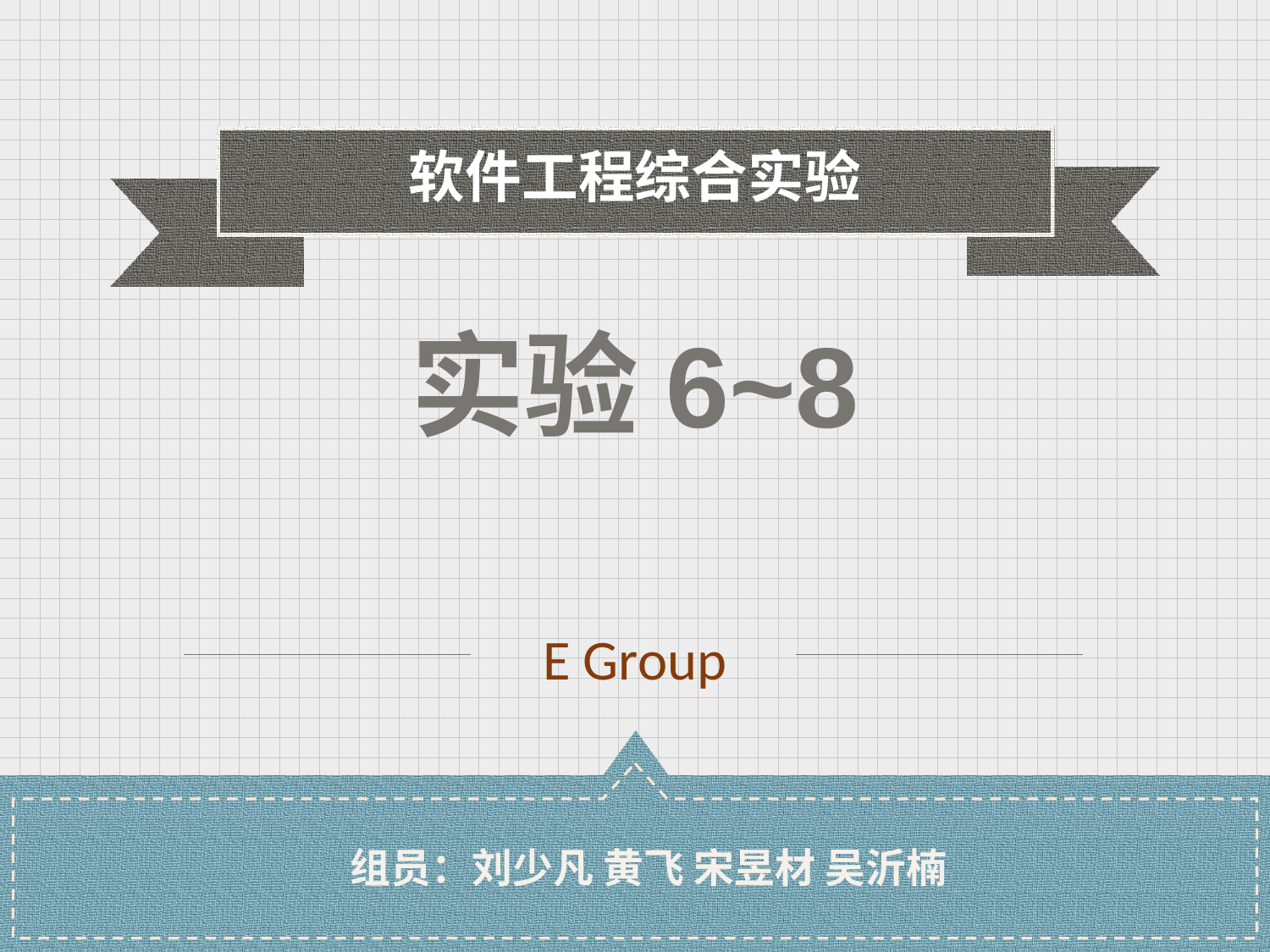

软件工程综合实验
实验6~8
E Group
  组员：刘少凡 黄飞 宋昱材 吴沂楠